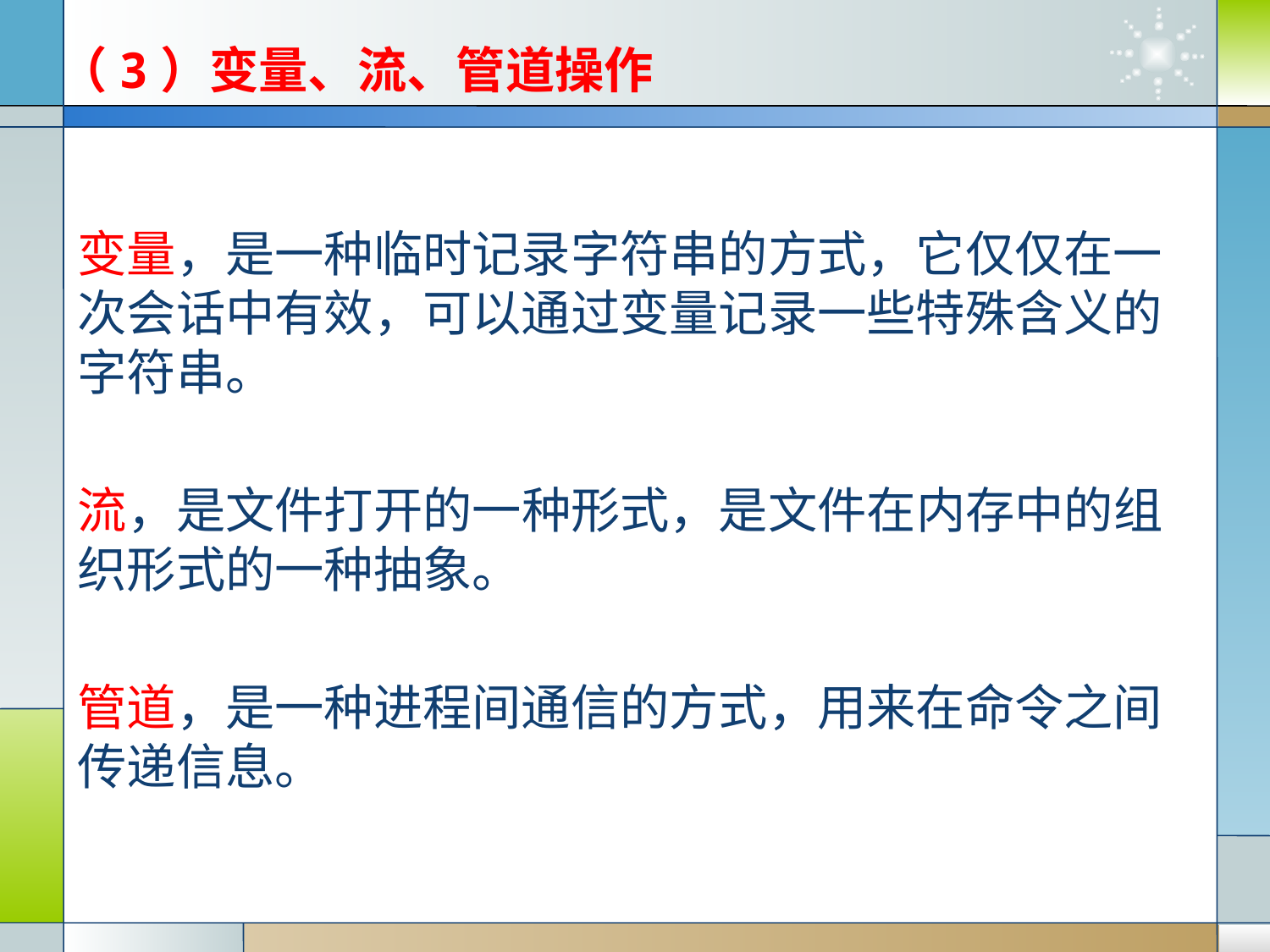

（3）变量、流、管道操作
变量，是一种临时记录字符串的方式，它仅仅在一次会话中有效，可以通过变量记录一些特殊含义的字符串。

流，是文件打开的一种形式，是文件在内存中的组织形式的一种抽象。

管道，是一种进程间通信的方式，用来在命令之间传递信息。
83